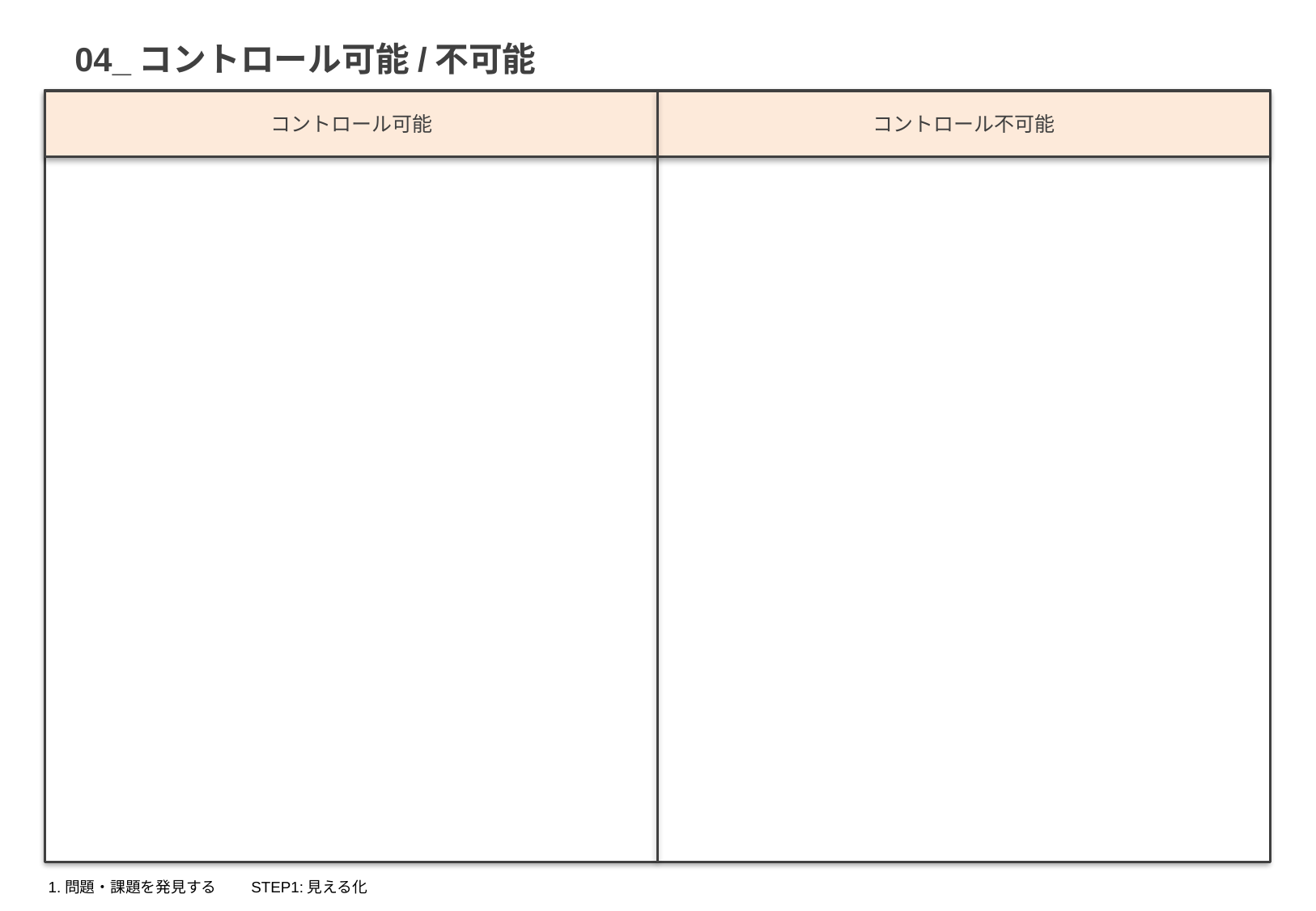

04_コントロール可能/不可能

コントロール可能
コントロール不可能
1.問題・課題を発見する
STEP1:見える化